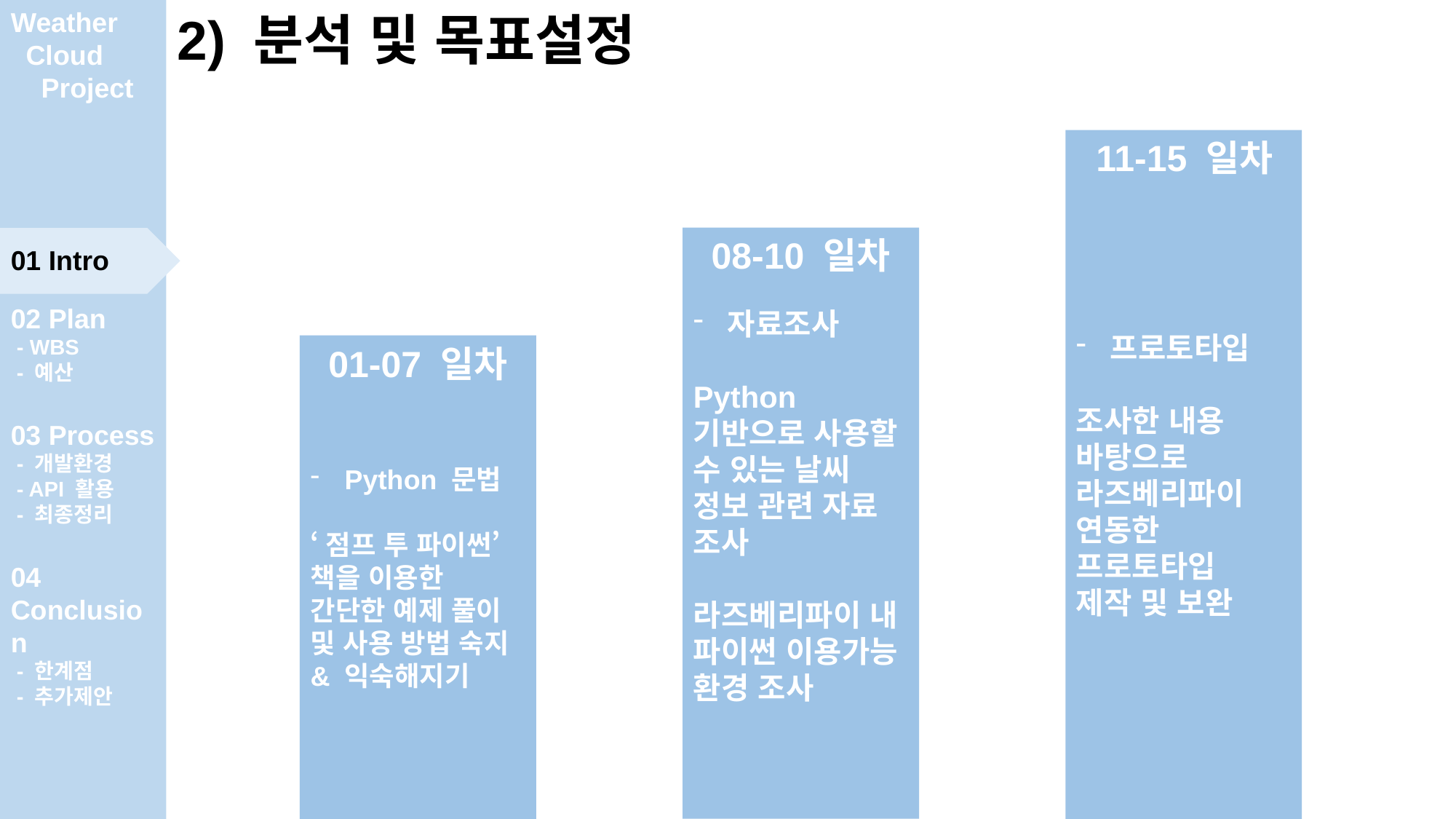

Weather
  Cloud
    Project

2) 분석 및 목표설정
프로토타입

조사한 내용
바탕으로
라즈베리파이 연동한
프로토타입
제작 및 보완
11-15 일차
자료조사

Python 기반으로 사용할 수 있는 날씨 정보 관련 자료 조사

라즈베리파이 내 파이썬 이용가능 환경 조사

08-10 일차

01 Intro

02 Plan
 - WBS
 - 예산

03 Process
 - 개발환경
 - API 활용
 - 최종정리

04 Conclusion
 - 한계점
 - 추가제안
Python 문법

‘점프 투 파이썬’
책을 이용한
간단한 예제 풀이 및 사용 방법 숙지 & 익숙해지기
01-07 일차